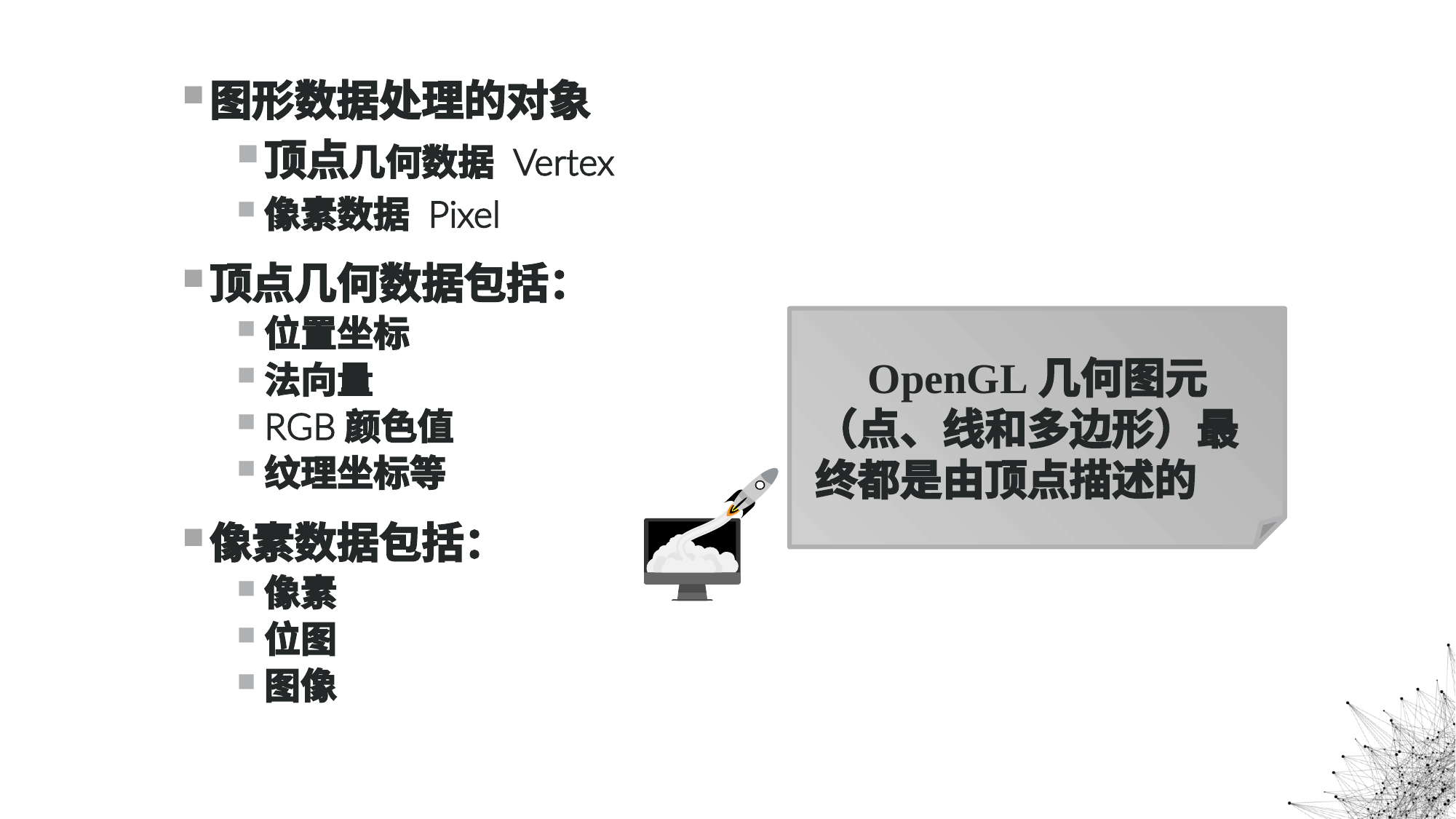

图形数据处理的对象
顶点几何数据 Vertex
像素数据 Pixel
顶点几何数据包括：
位置坐标
法向量
RGB颜色值
纹理坐标等
像素数据包括：
像素
位图
图像

     OpenGL几何图元（点、线和多边形）最终都是由顶点描述的